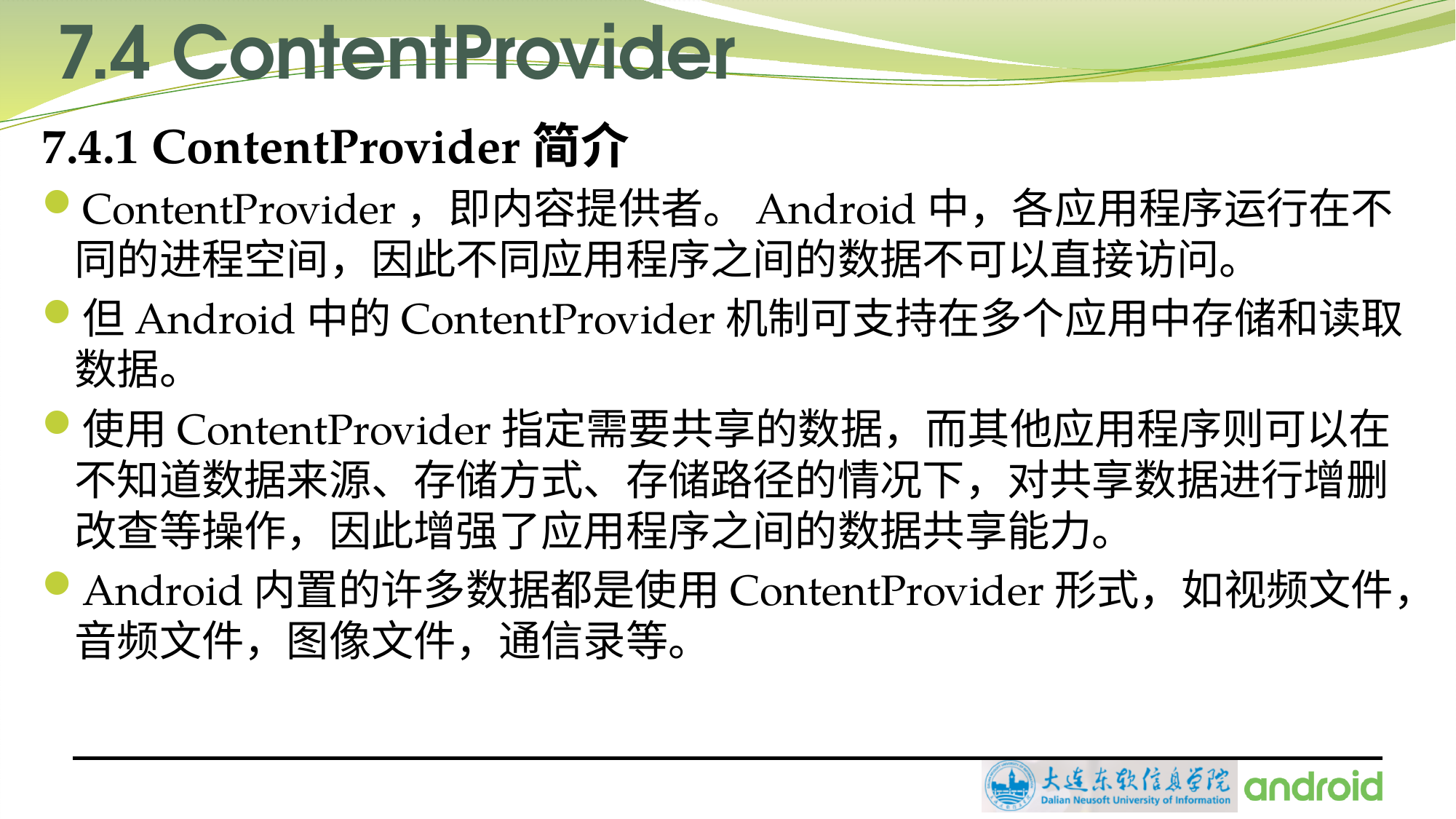

# 7.4 ContentProvider
7.4.1 ContentProvider简介
ContentProvider，即内容提供者。Android中，各应用程序运行在不同的进程空间，因此不同应用程序之间的数据不可以直接访问。
但Android中的ContentProvider机制可支持在多个应用中存储和读取数据。
使用ContentProvider指定需要共享的数据，而其他应用程序则可以在不知道数据来源、存储方式、存储路径的情况下，对共享数据进行增删改查等操作，因此增强了应用程序之间的数据共享能力。
Android内置的许多数据都是使用ContentProvider形式，如视频文件，音频文件，图像文件，通信录等。